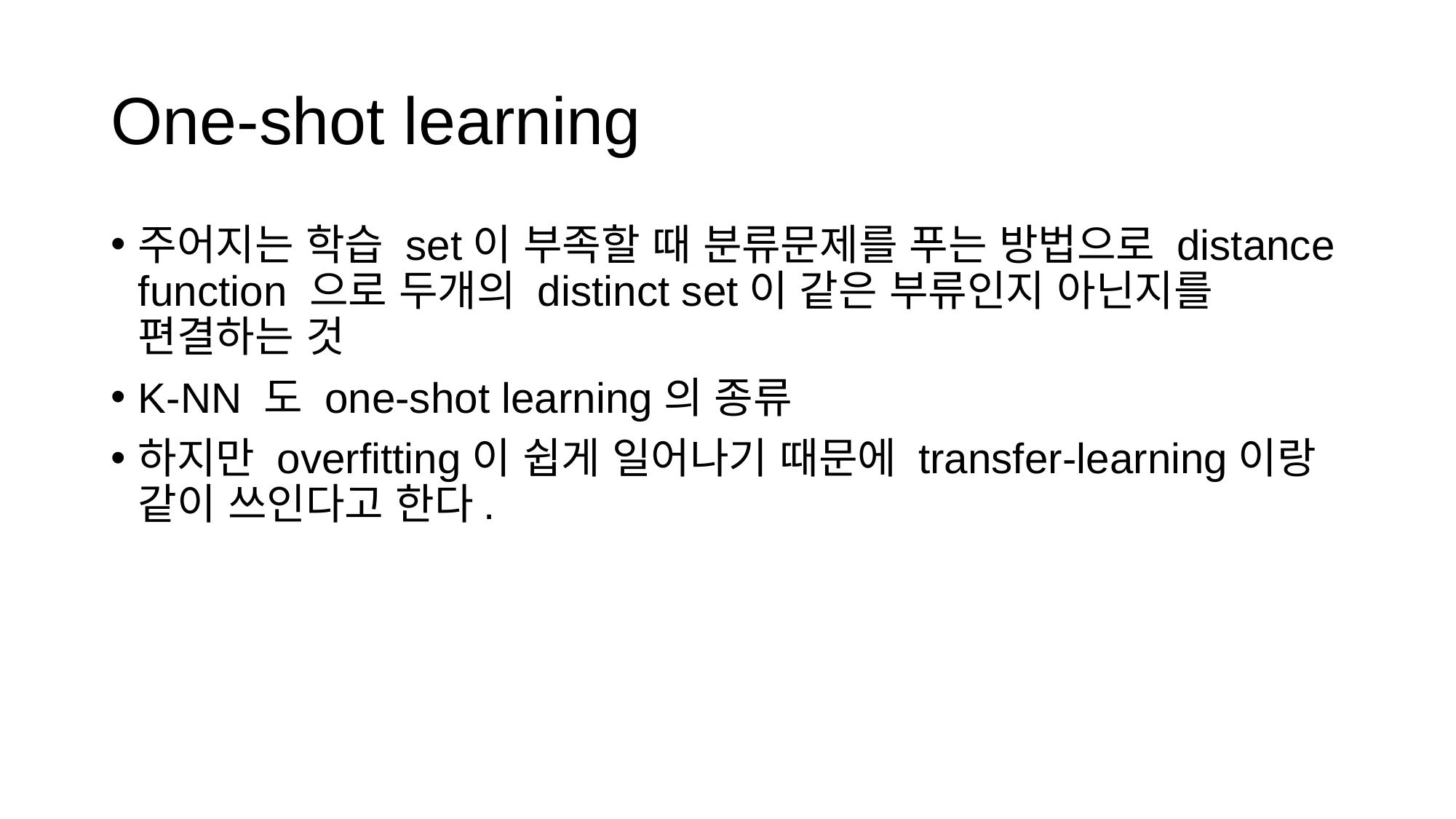

# One-shot learning
주어지는 학습 set이 부족할 때 분류문제를 푸는 방법으로 distance function 으로 두개의 distinct set이 같은 부류인지 아닌지를 편결하는 것
K-NN 도 one-shot learning의 종류
하지만 overfitting이 쉽게 일어나기 때문에 transfer-learning이랑 같이 쓰인다고 한다.